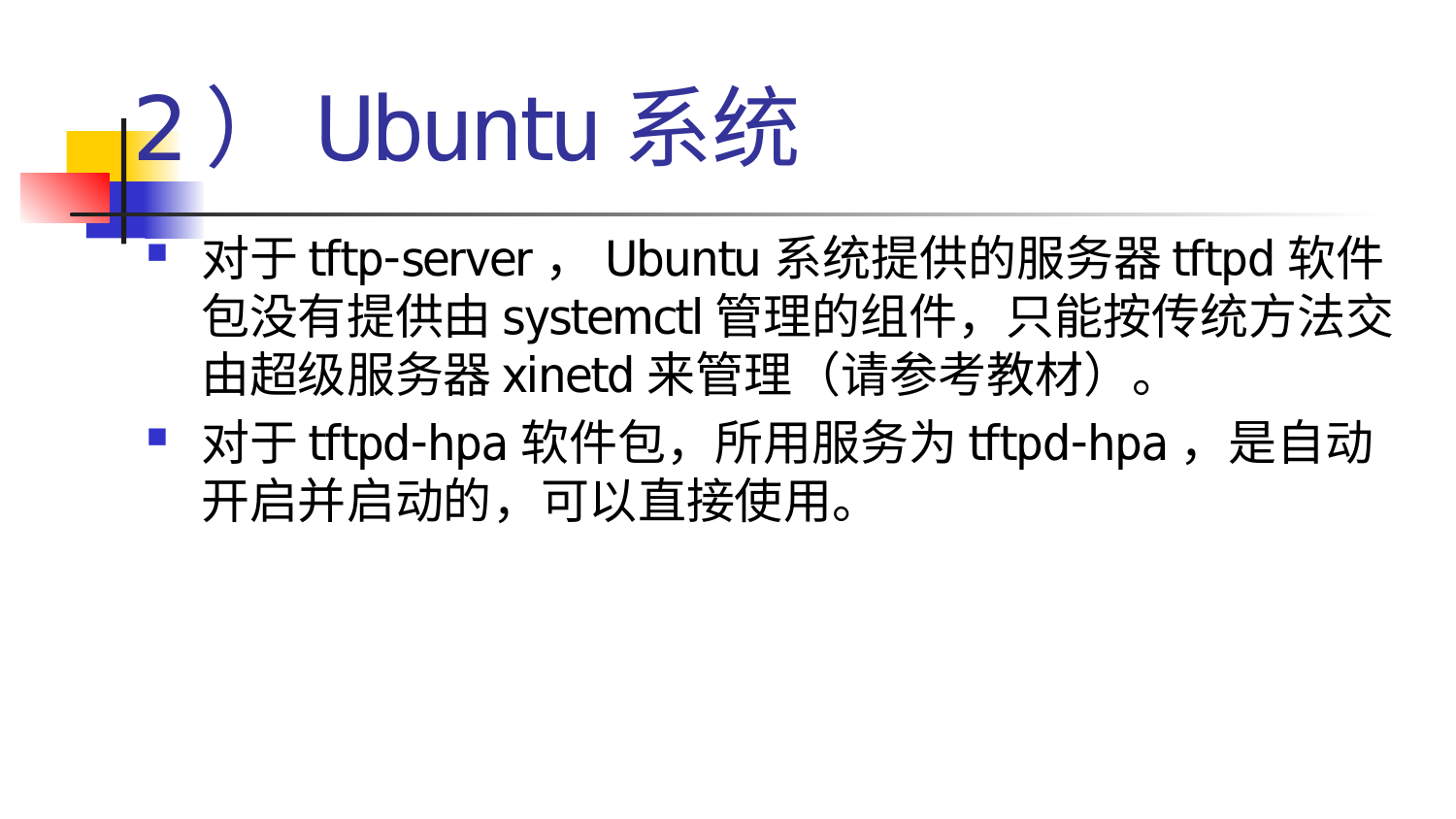

# 2）Ubuntu系统
对于tftp-server，Ubuntu系统提供的服务器tftpd软件包没有提供由systemctl管理的组件，只能按传统方法交由超级服务器xinetd来管理（请参考教材）。
对于tftpd-hpa软件包，所用服务为tftpd-hpa，是自动开启并启动的，可以直接使用。